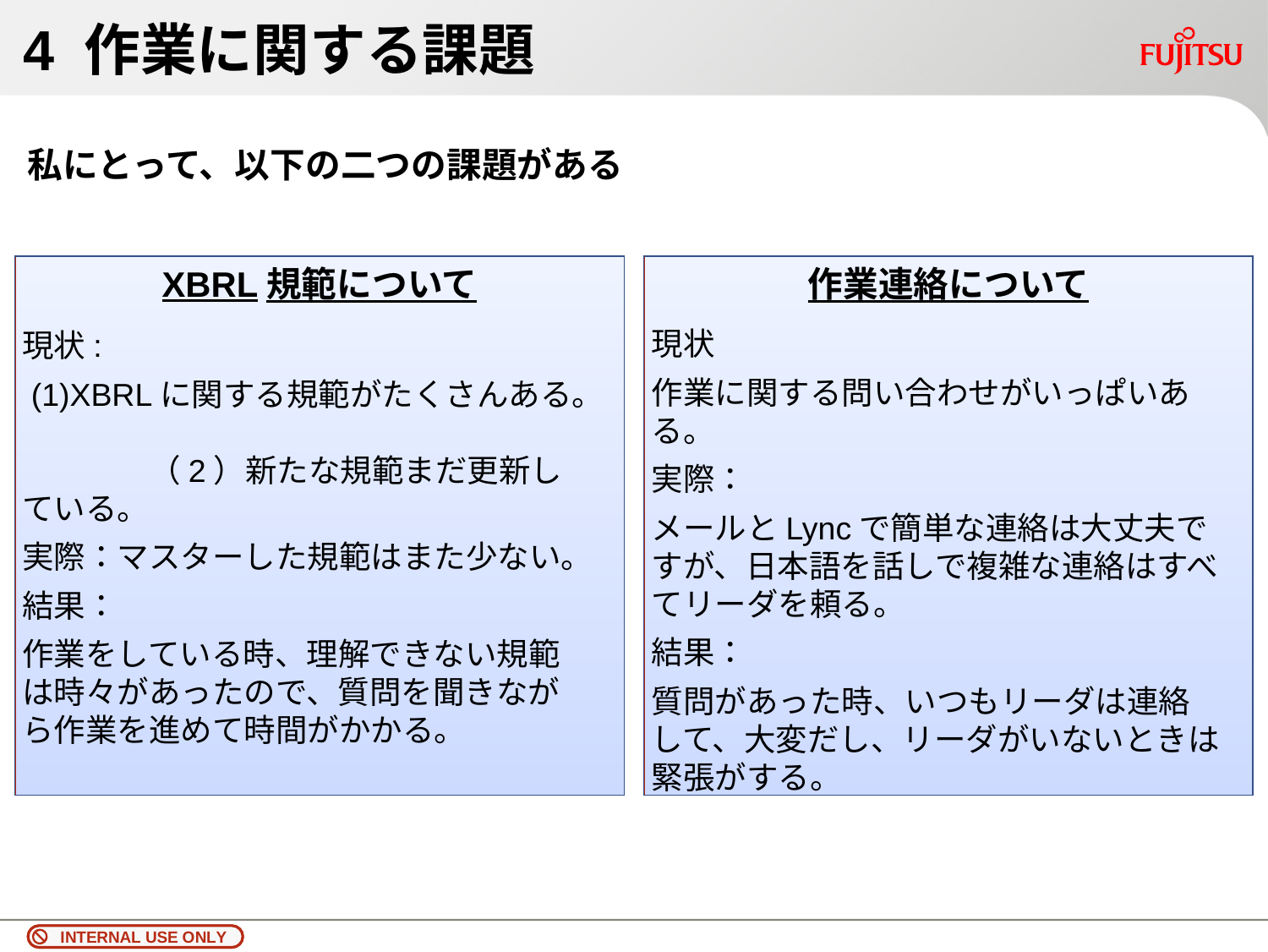

# 4 作業に関する課題
私にとって、以下の二つの課題がある
XBRL規範について
作業連絡について

現状
作業に関する問い合わせがいっぱいある。
実際：
メールとLyncで簡単な連絡は大丈夫ですが、日本語を話しで複雑な連絡はすべてリーダを頼る。
結果：
質問があった時、いつもリーダは連絡して、大変だし、リーダがいないときは緊張がする。
現状:
 (1)XBRLに関する規範がたくさんある。　　　　　　　　　　　　　　　　　　　　　（2）新たな規範まだ更新している。
実際：マスターした規範はまた少ない。
結果：
作業をしている時、理解できない規範は時々があったので、質問を聞きながら作業を進めて時間がかかる。